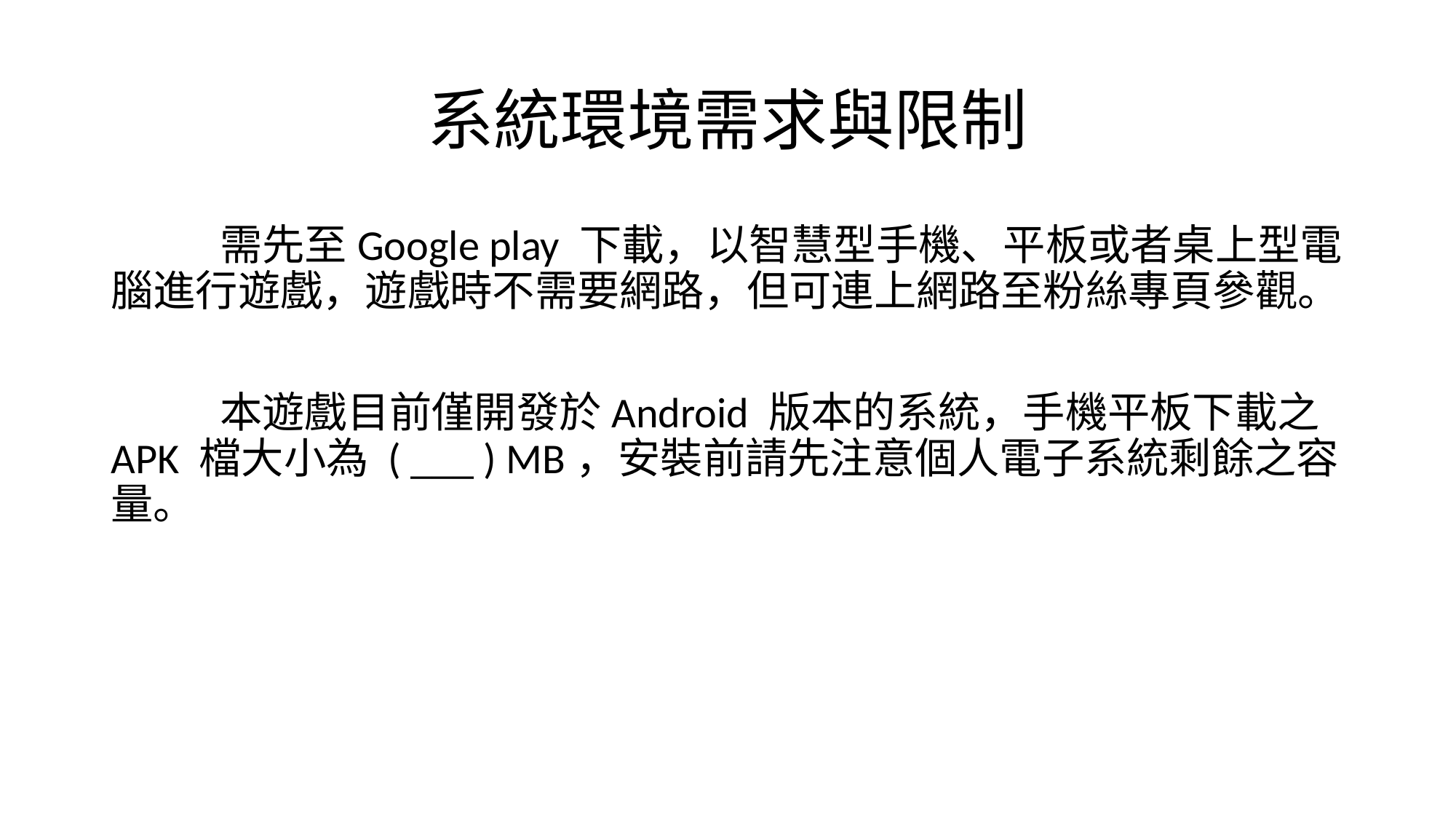

# 系統環境需求與限制
	需先至Google play 下載，以智慧型手機、平板或者桌上型電腦進行遊戲，遊戲時不需要網路，但可連上網路至粉絲專頁參觀。

	本遊戲目前僅開發於Android 版本的系統，手機平板下載之APK 檔大小為 ( ___ ) MB，安裝前請先注意個人電子系統剩餘之容量。